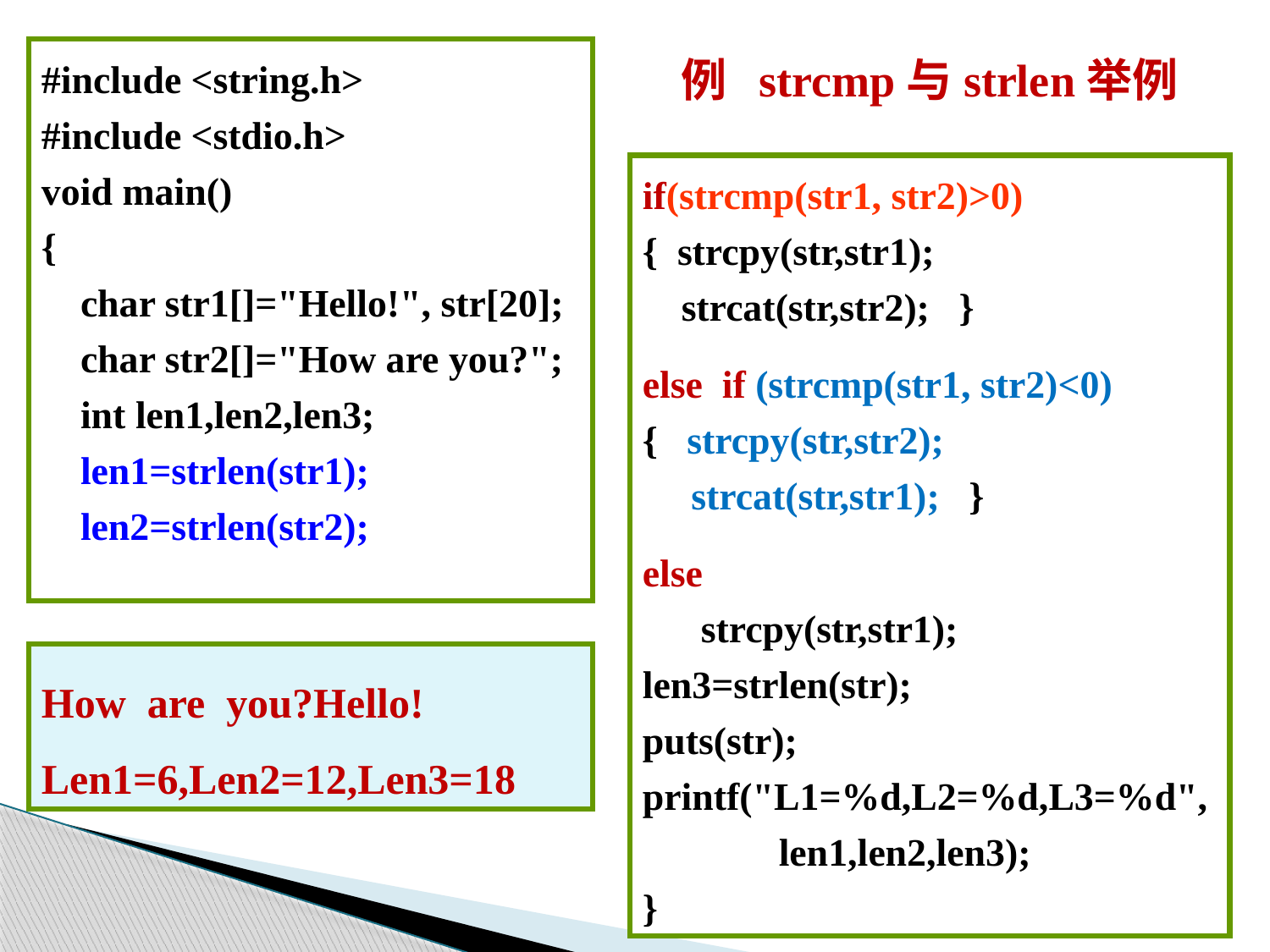

#include <string.h>
#include <stdio.h>
void main()
{
    char str1[]="Hello!", str[20];
    char str2[]="How are you?";
    int len1,len2,len3;
    len1=strlen(str1);
    len2=strlen(str2);

例  strcmp与strlen举例
if(strcmp(str1, str2)>0)
{  strcpy(str,str1);
    strcat(str,str2);   }
else  if (strcmp(str1, str2)<0)
{   strcpy(str,str2);
     strcat(str,str1);   }
else
      strcpy(str,str1);
len3=strlen(str);
puts(str);
printf("L1=%d,L2=%d,L3=%d",
              len1,len2,len3);
}
How  are  you?Hello!
Len1=6,Len2=12,Len3=18